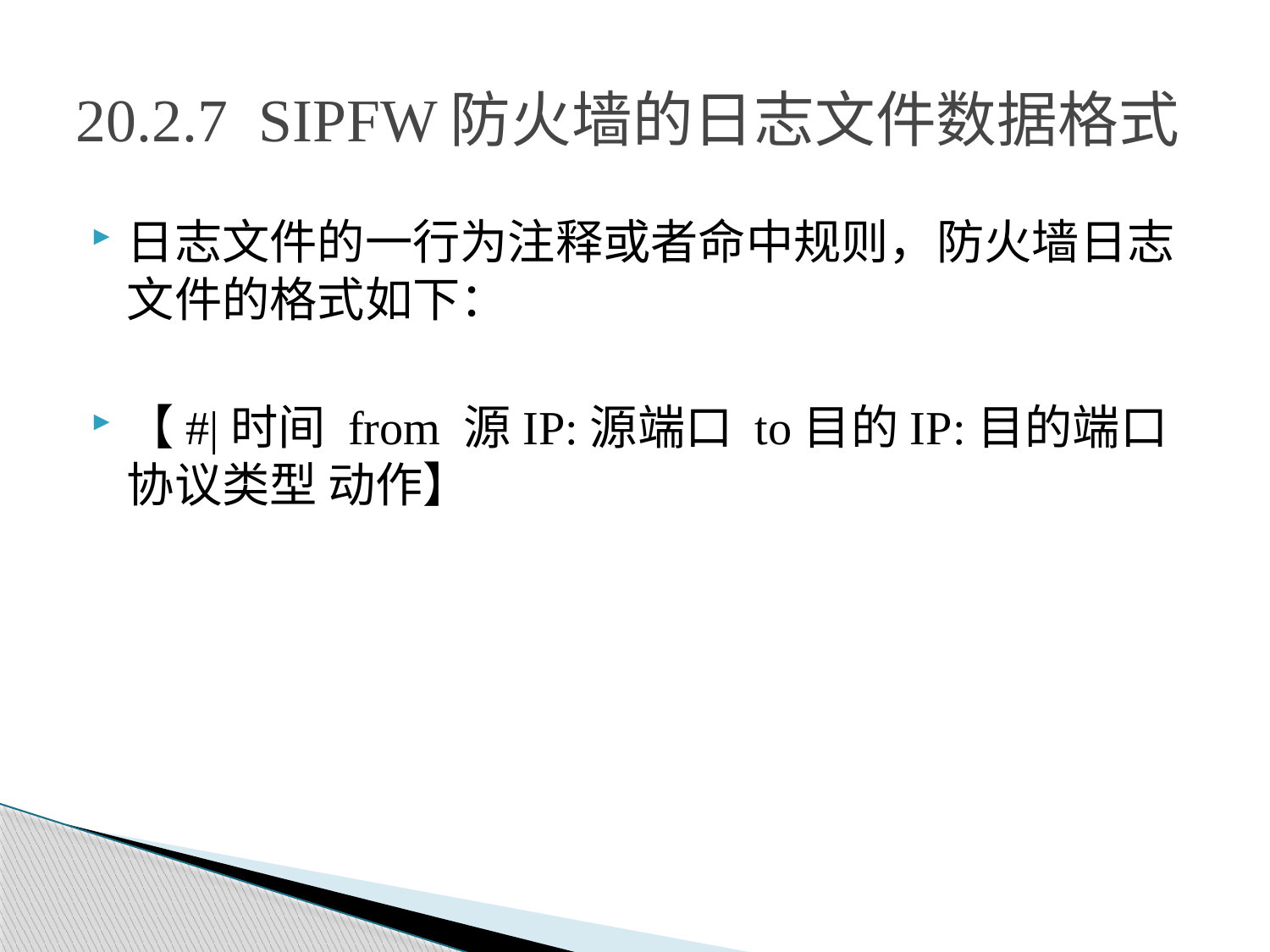

# 20.2.7  SIPFW防火墙的日志文件数据格式
日志文件的一行为注释或者命中规则，防火墙日志文件的格式如下：

【#|时间 from 源IP:源端口 to目的IP:目的端口 协议类型 动作】